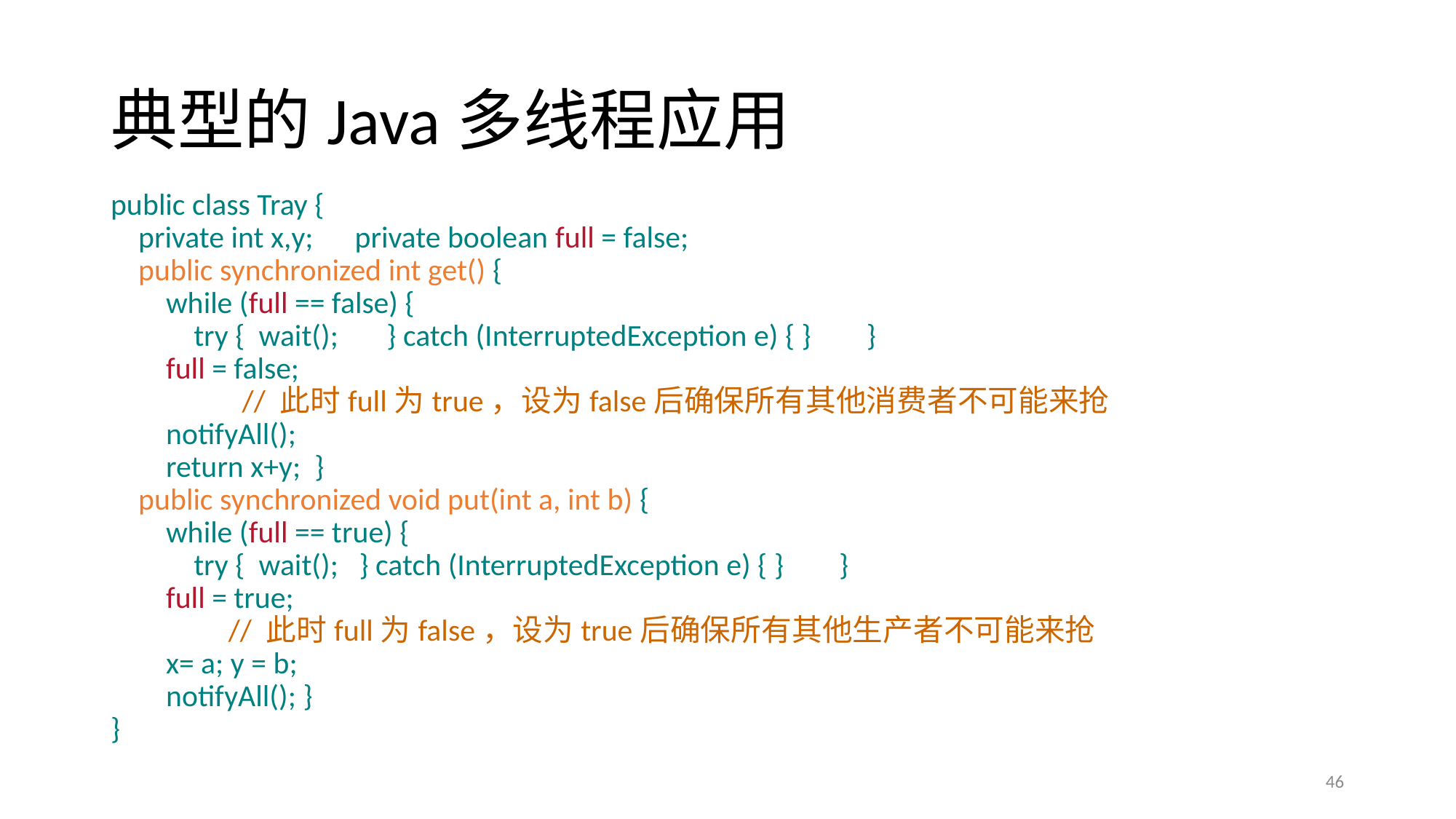

# 典型的Java多线程应用
public class Tray {
    private int x,y;      private boolean full = false;
    public synchronized int get() {
        while (full == false) {
            try {  wait();       } catch (InterruptedException e) { }        }
        full = false;
                   // 此时full为true，设为false后确保所有其他消费者不可能来抢
        notifyAll();
        return x+y;  }
    public synchronized void put(int a, int b) {
        while (full == true) {
            try {  wait();   } catch (InterruptedException e) { }        }
        full = true;
                 // 此时full为false，设为true后确保所有其他生产者不可能来抢
        x= a; y = b;
        notifyAll(); }
}
46